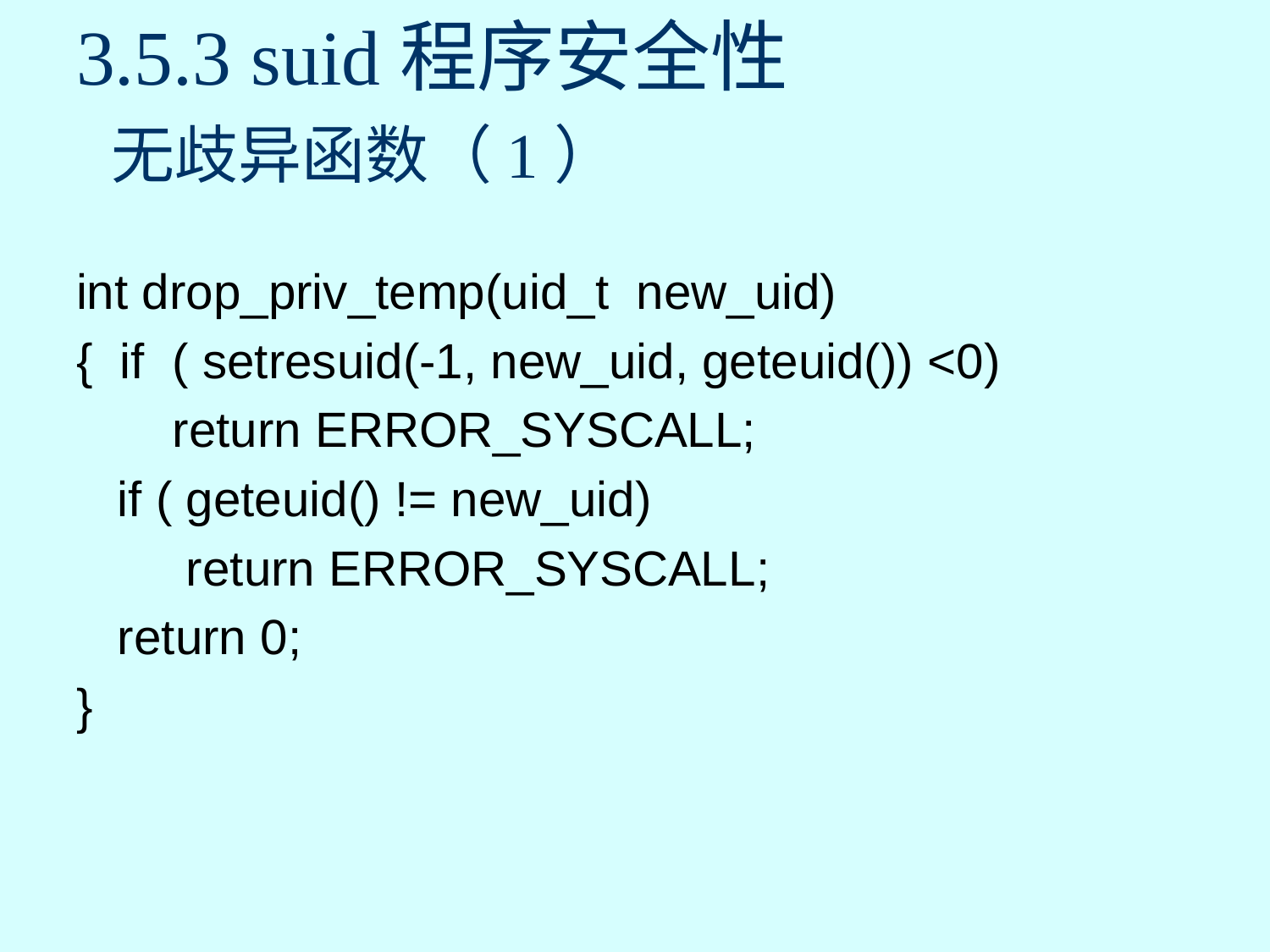

# 3.5.3 suid程序安全性 无歧异函数（1）
int drop_priv_temp(uid_t  new_uid)
{  if  ( setresuid(-1, new_uid, geteuid()) <0)
       return ERROR_SYSCALL;
   if ( geteuid() != new_uid)
        return ERROR_SYSCALL;
   return 0;
}
82